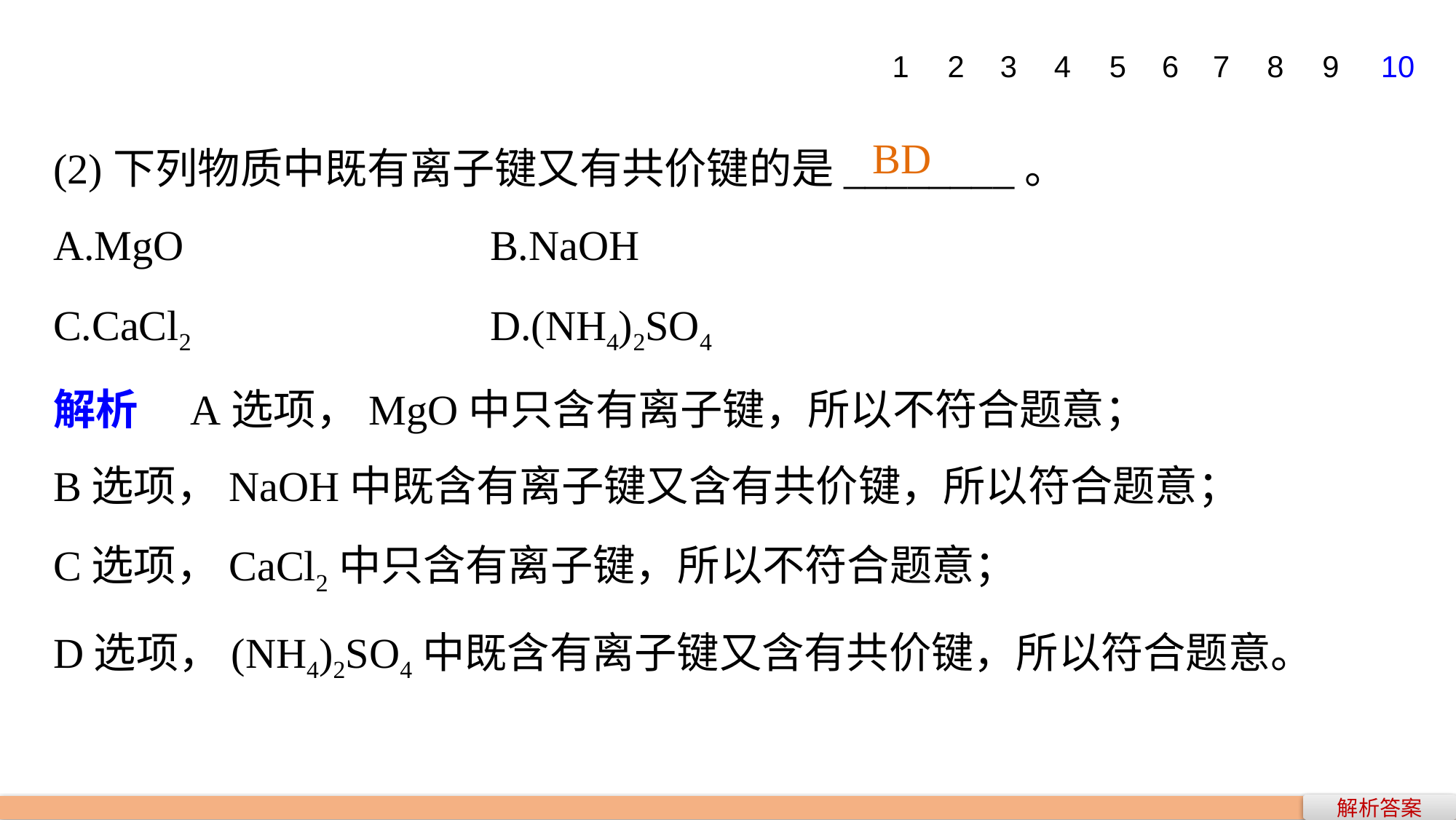

1
2
3
4
5
6
7
8
9
10
(2)下列物质中既有离子键又有共价键的是________。
A.MgO  			B.NaOH
C.CaCl2  			D.(NH4)2SO4
BD
解析　A选项，MgO中只含有离子键，所以不符合题意；
B选项，NaOH中既含有离子键又含有共价键，所以符合题意；
C选项，CaCl2中只含有离子键，所以不符合题意；
D选项，(NH4)2SO4中既含有离子键又含有共价键，所以符合题意。
解析答案